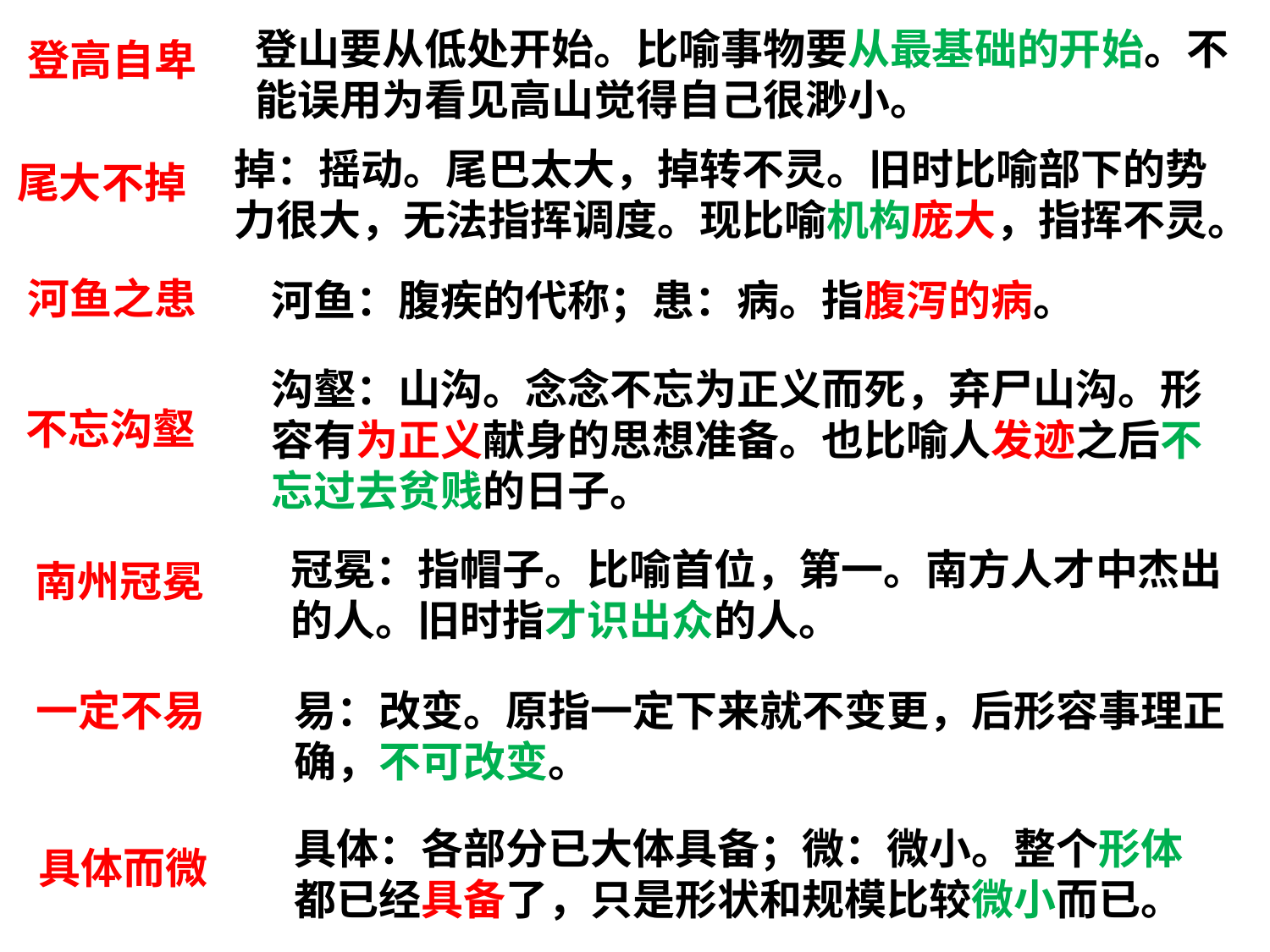

登山要从低处开始。比喻事物要从最基础的开始。不能误用为看见高山觉得自己很渺小。
登高自卑
掉：摇动。尾巴太大，掉转不灵。旧时比喻部下的势力很大，无法指挥调度。现比喻机构庞大，指挥不灵。
尾大不掉
河鱼之患
河鱼：腹疾的代称；患：病。指腹泻的病。
沟壑：山沟。念念不忘为正义而死，弃尸山沟。形容有为正义献身的思想准备。也比喻人发迹之后不忘过去贫贱的日子。
不忘沟壑
冠冕：指帽子。比喻首位，第一。南方人才中杰出的人。旧时指才识出众的人。
南州冠冕
易：改变。原指一定下来就不变更，后形容事理正确，不可改变。
一定不易
具体：各部分已大体具备；微：微小。整个形体都已经具备了，只是形状和规模比较微小而已。
具体而微